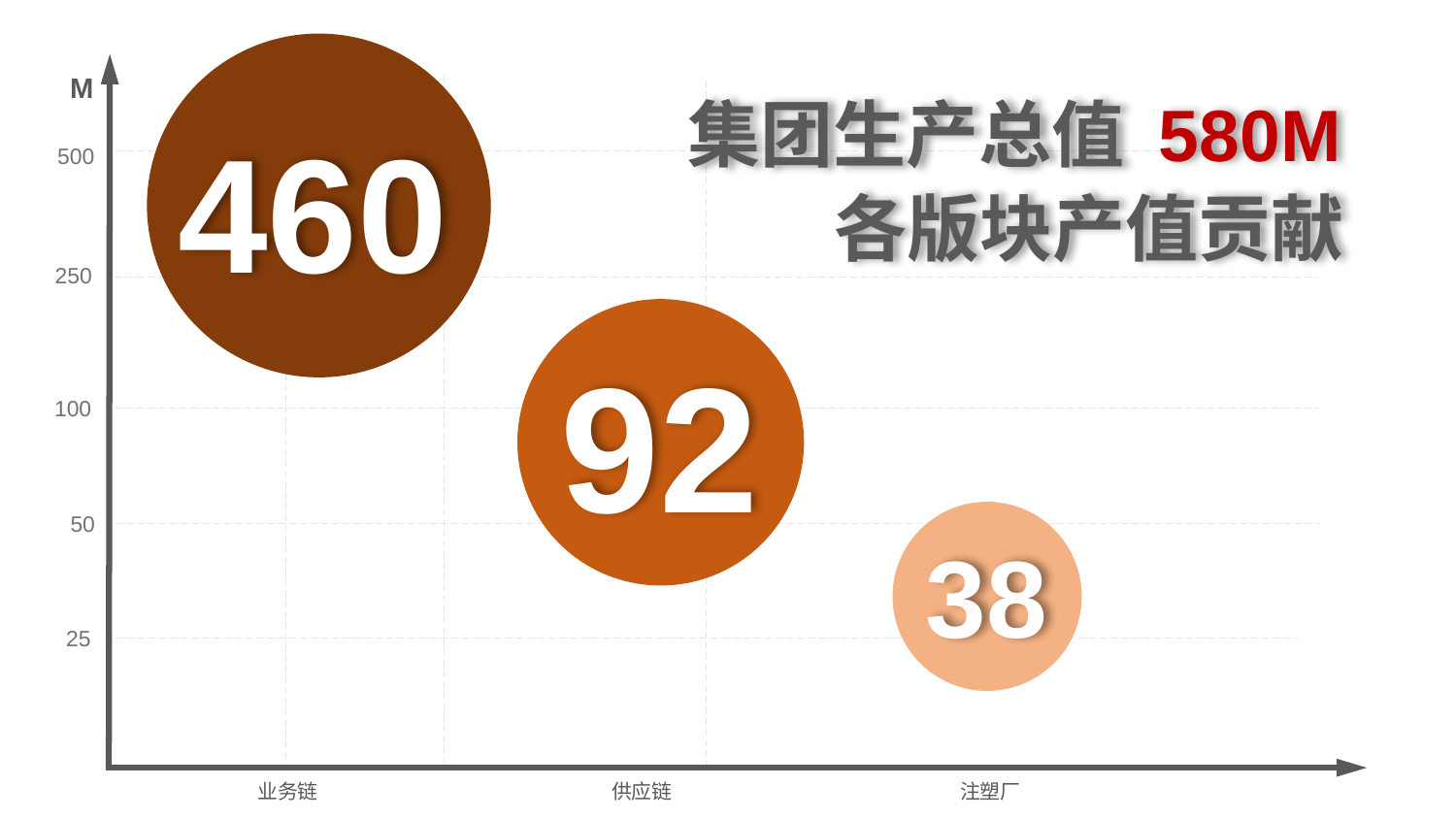

460
集团生产总值 580M
业务链
供应链
注塑厂
M
各版块产值贡献
500
250

92
100

38
50
25